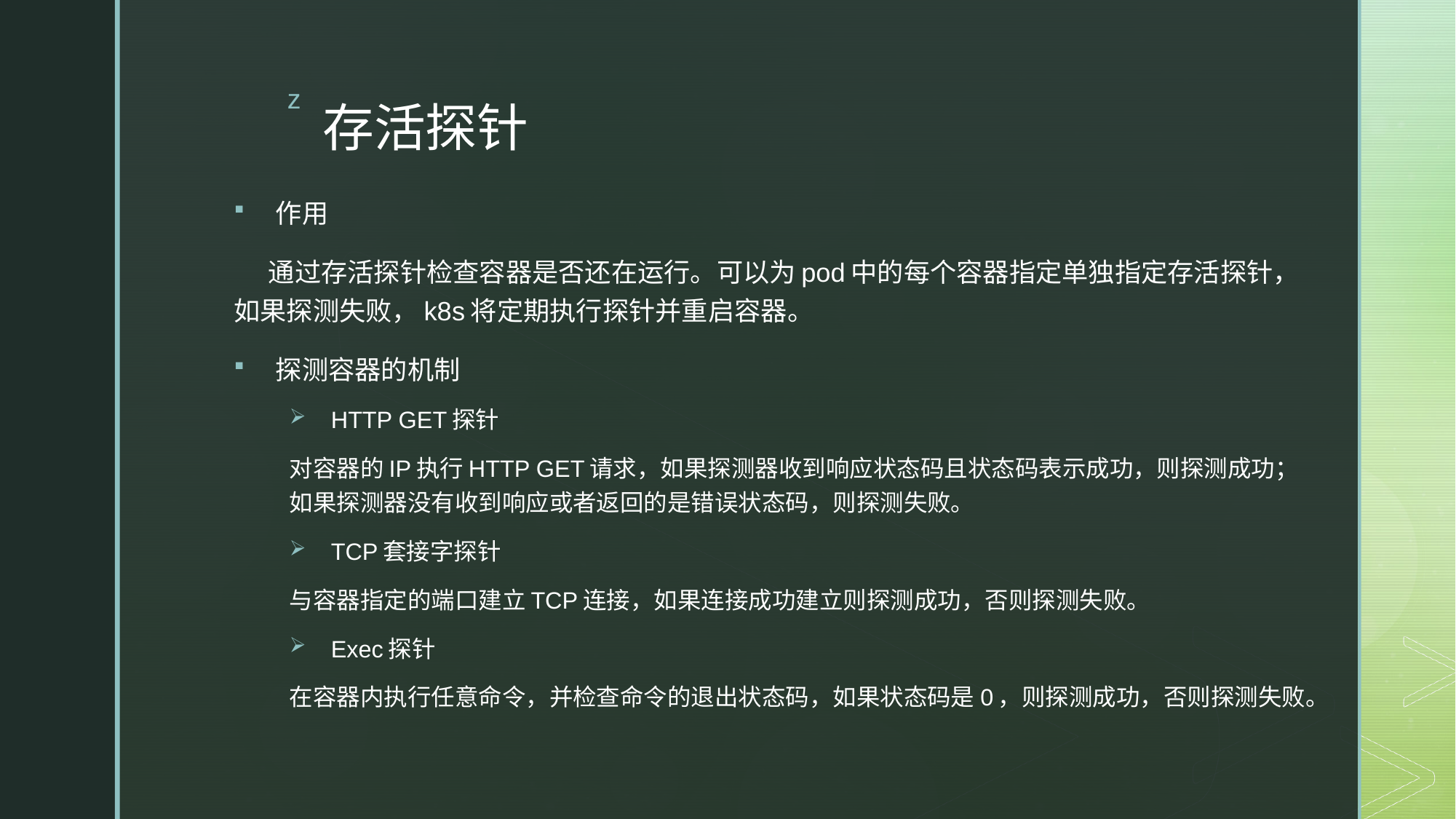

# 存活探针
作用
     通过存活探针检查容器是否还在运行。可以为pod中的每个容器指定单独指定存活探针，如果探测失败，k8s将定期执行探针并重启容器。
探测容器的机制
HTTP GET探针
对容器的IP执行HTTP GET请求，如果探测器收到响应状态码且状态码表示成功，则探测成功；如果探测器没有收到响应或者返回的是错误状态码，则探测失败。
TCP套接字探针
与容器指定的端口建立TCP连接，如果连接成功建立则探测成功，否则探测失败。
Exec探针
在容器内执行任意命令，并检查命令的退出状态码，如果状态码是0，则探测成功，否则探测失败。